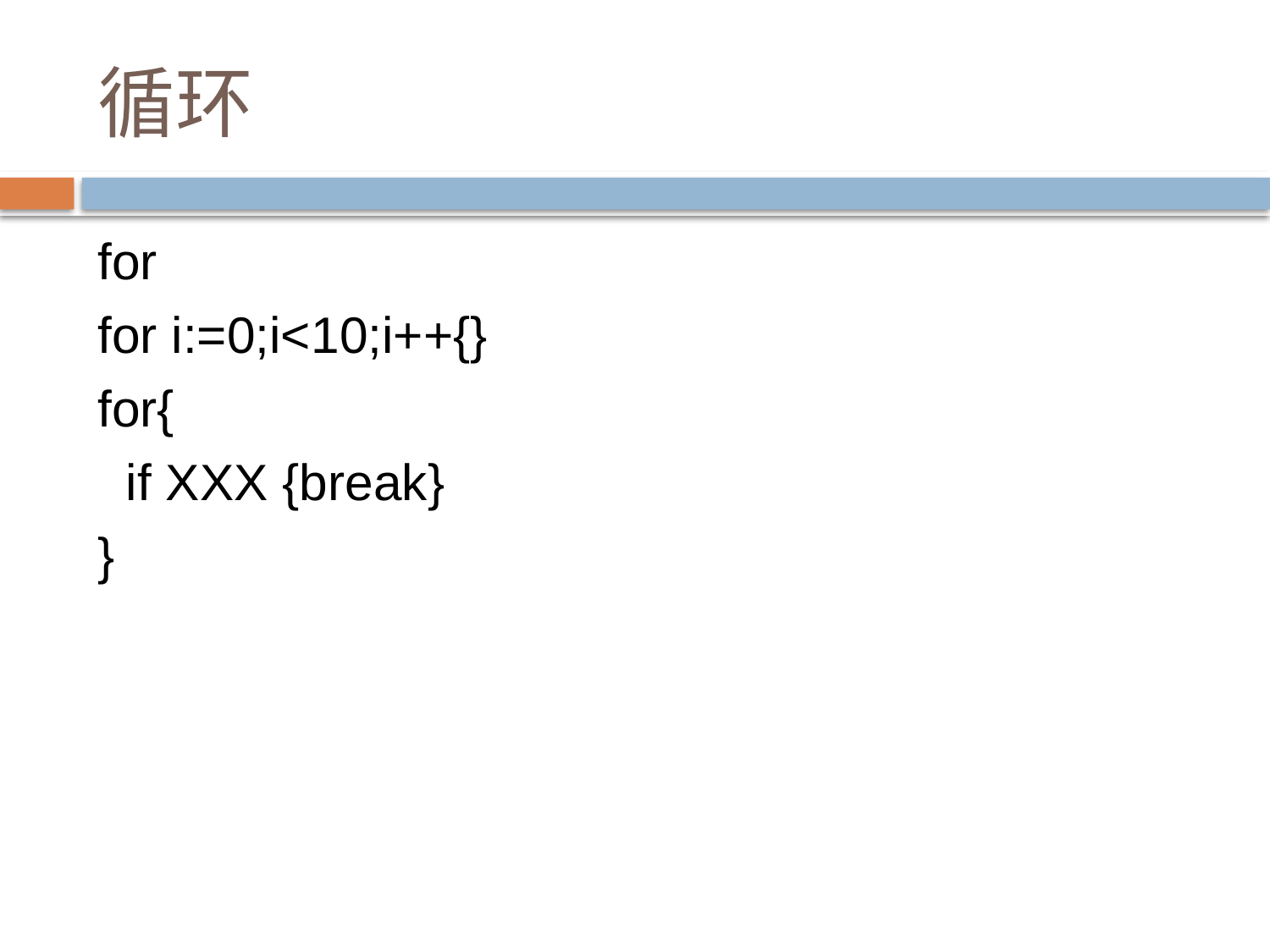

# 循环
for
for i:=0;i<10;i++{}
for{
  if XXX {break}
}